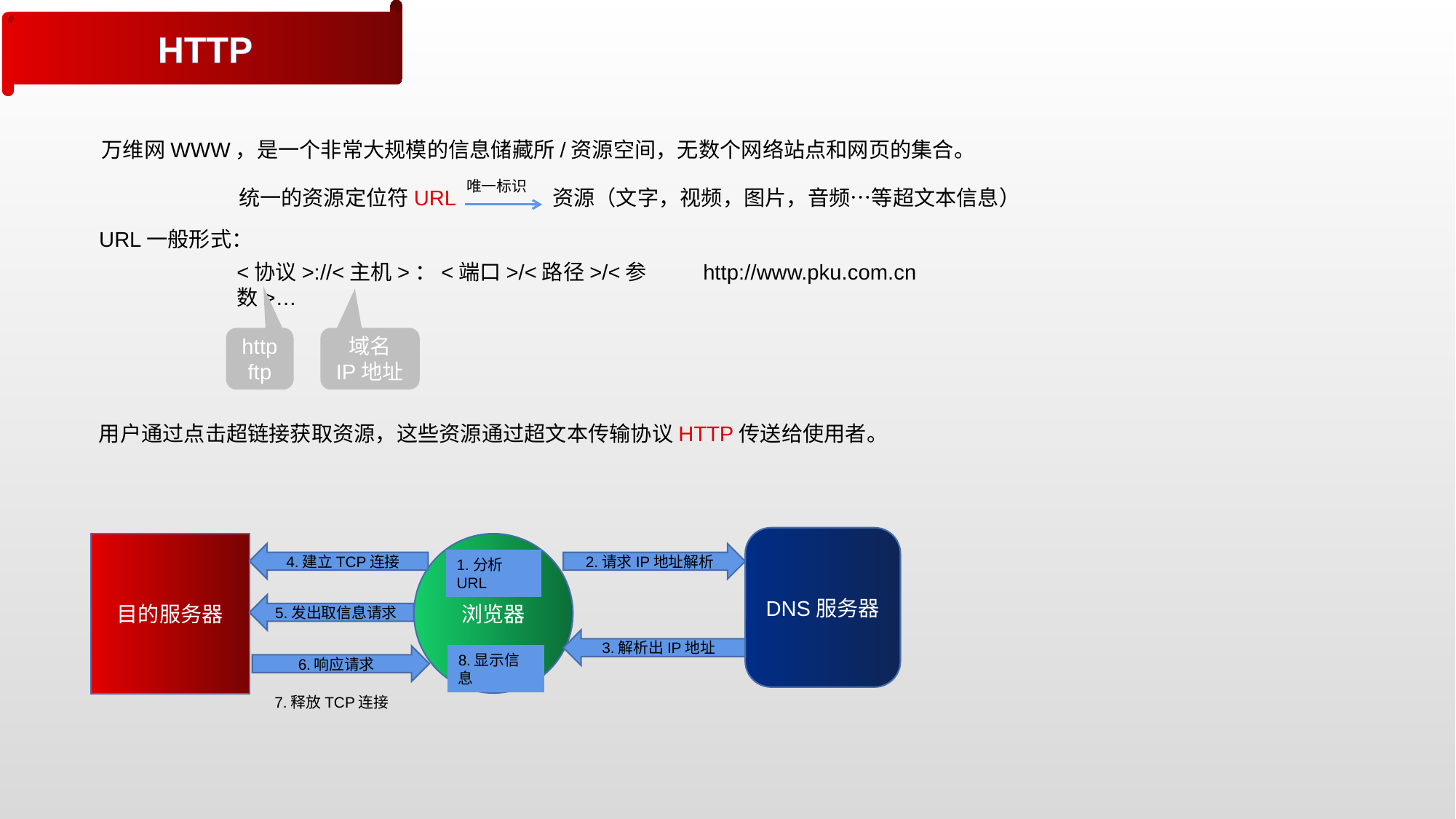

HTTP
万维网WWW，是一个非常大规模的信息储藏所/资源空间，无数个网络站点和网页的集合。
唯一标识
统一的资源定位符URL
资源（文字，视频，图片，音频…等超文本信息）
URL一般形式：
<协议>://<主机>：<端口>/<路径>/<参数>…
http://www.pku.com.cn
http
ftp
域名
IP地址
用户通过点击超链接获取资源，这些资源通过超文本传输协议HTTP传送给使用者。
DNS服务器
浏览器
目的服务器
4.建立TCP连接
2.请求IP地址解析
1.分析URL

5.发出取信息请求

3.解析出IP地址
8.显示信息
6.响应请求
7.释放TCP连接